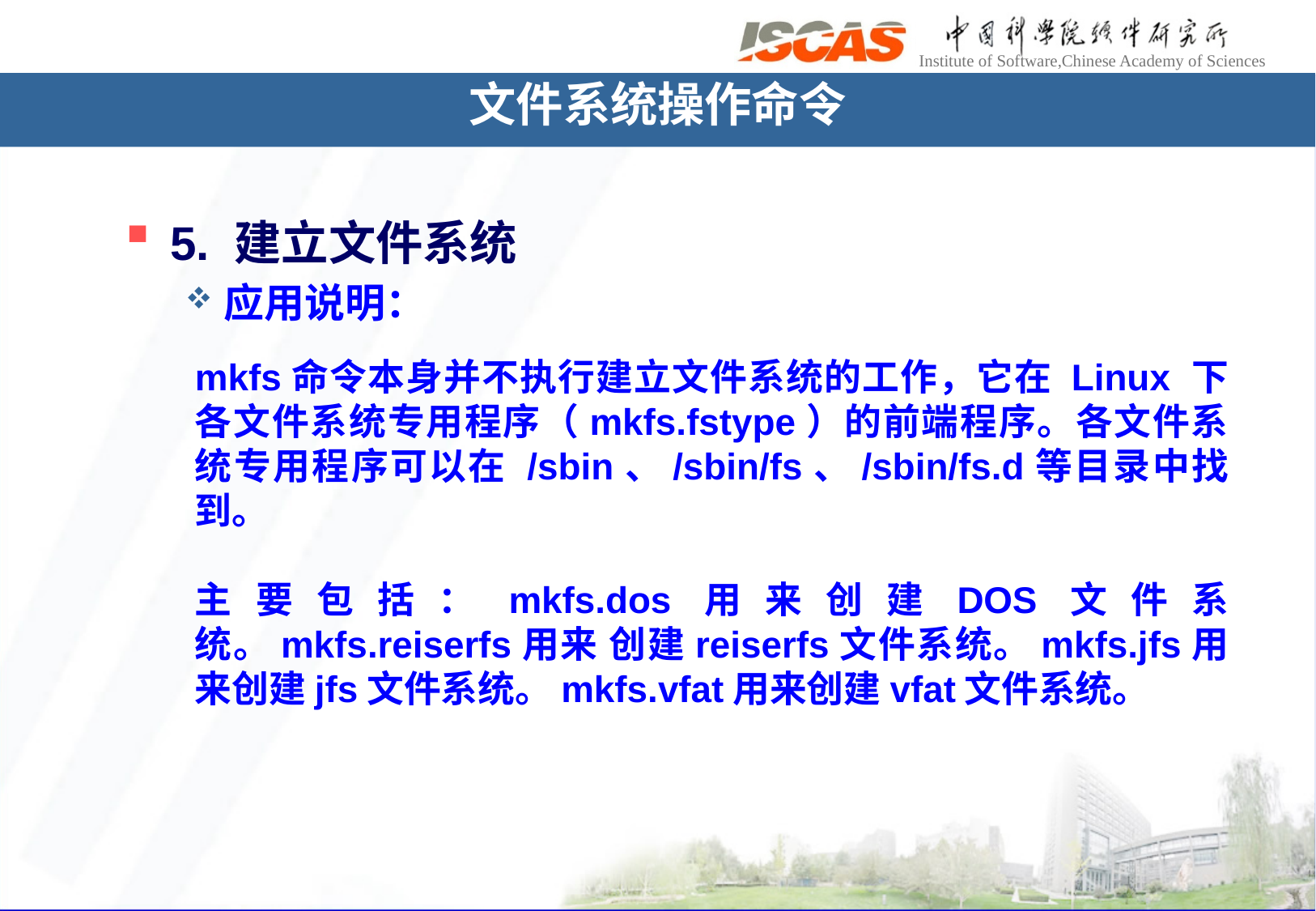

# 文件系统操作命令
5. 建立文件系统
应用说明：

mkfs命令本身并不执行建立文件系统的工作，它在 Linux 下各文件系统专用程序（mkfs.fstype）的前端程序。各文件系统专用程序可以在 /sbin、/sbin/fs、/sbin/fs.d等目录中找到。

主要包括：mkfs.dos用来创建DOS文件系统。mkfs.reiserfs用来 创建reiserfs文件系统。mkfs.jfs用来创建jfs文件系统。mkfs.vfat用来创建vfat文件系统。